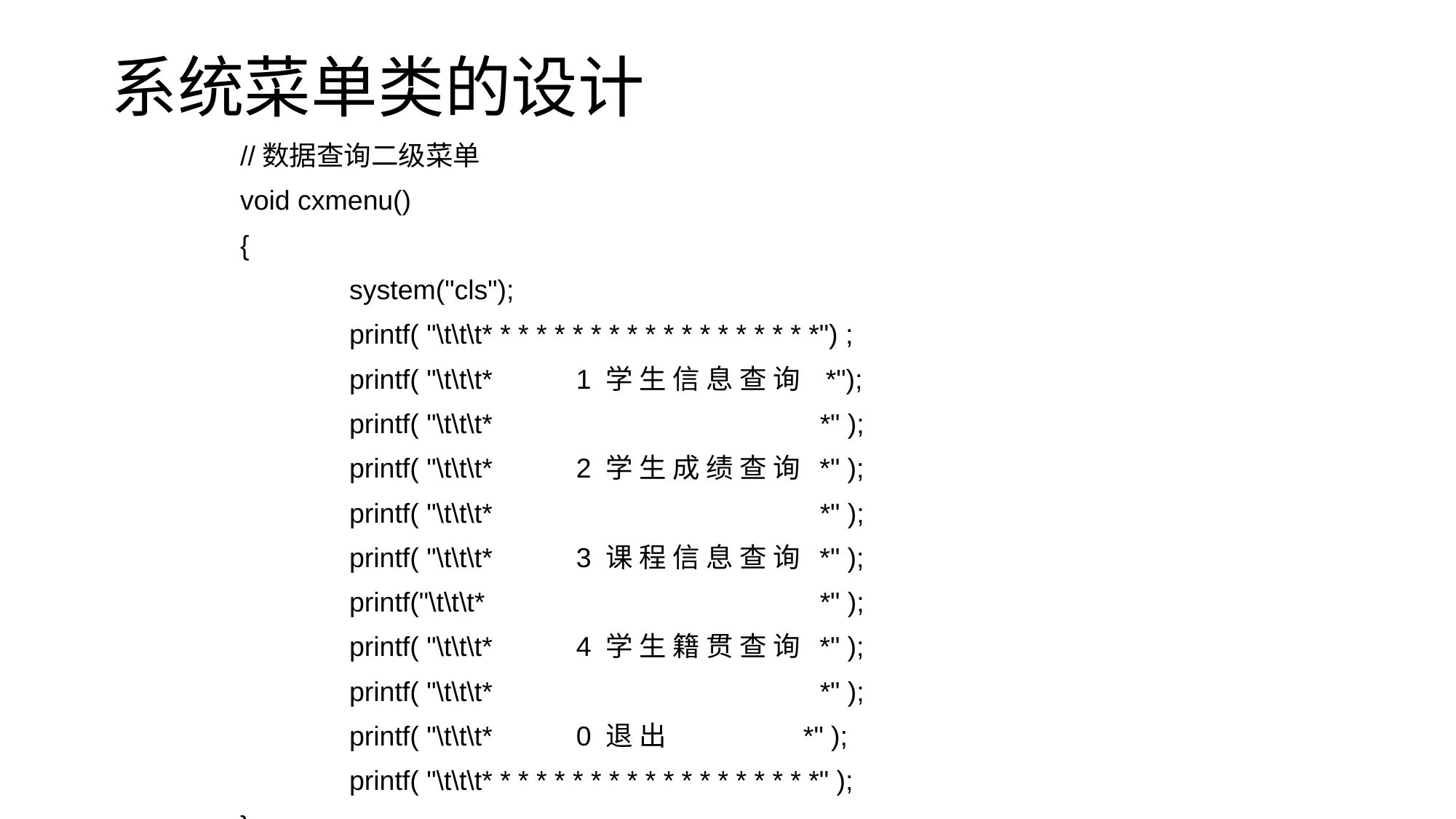

# 系统菜单类的设计
//数据查询二级菜单
void cxmenu()
{
	system("cls");
	printf( "\t\t\t* * * * * * * * * * * * * * * * * * *") ;
	printf( "\t\t\t*           1 学 生 信 息 查 询   *");
	printf( "\t\t\t*                                           *" );
	printf( "\t\t\t*           2 学 生 成 绩 查 询  *" );
	printf( "\t\t\t*                                           *" );
	printf( "\t\t\t*           3 课 程 信 息 查 询  *" );
	printf("\t\t\t*                                            *" );
	printf( "\t\t\t*           4 学 生 籍 贯 查 询  *" );
	printf( "\t\t\t*                                           *" );
	printf( "\t\t\t*           0 退 出                     *" );
	printf( "\t\t\t* * * * * * * * * * * * * * * * * * *" );
}